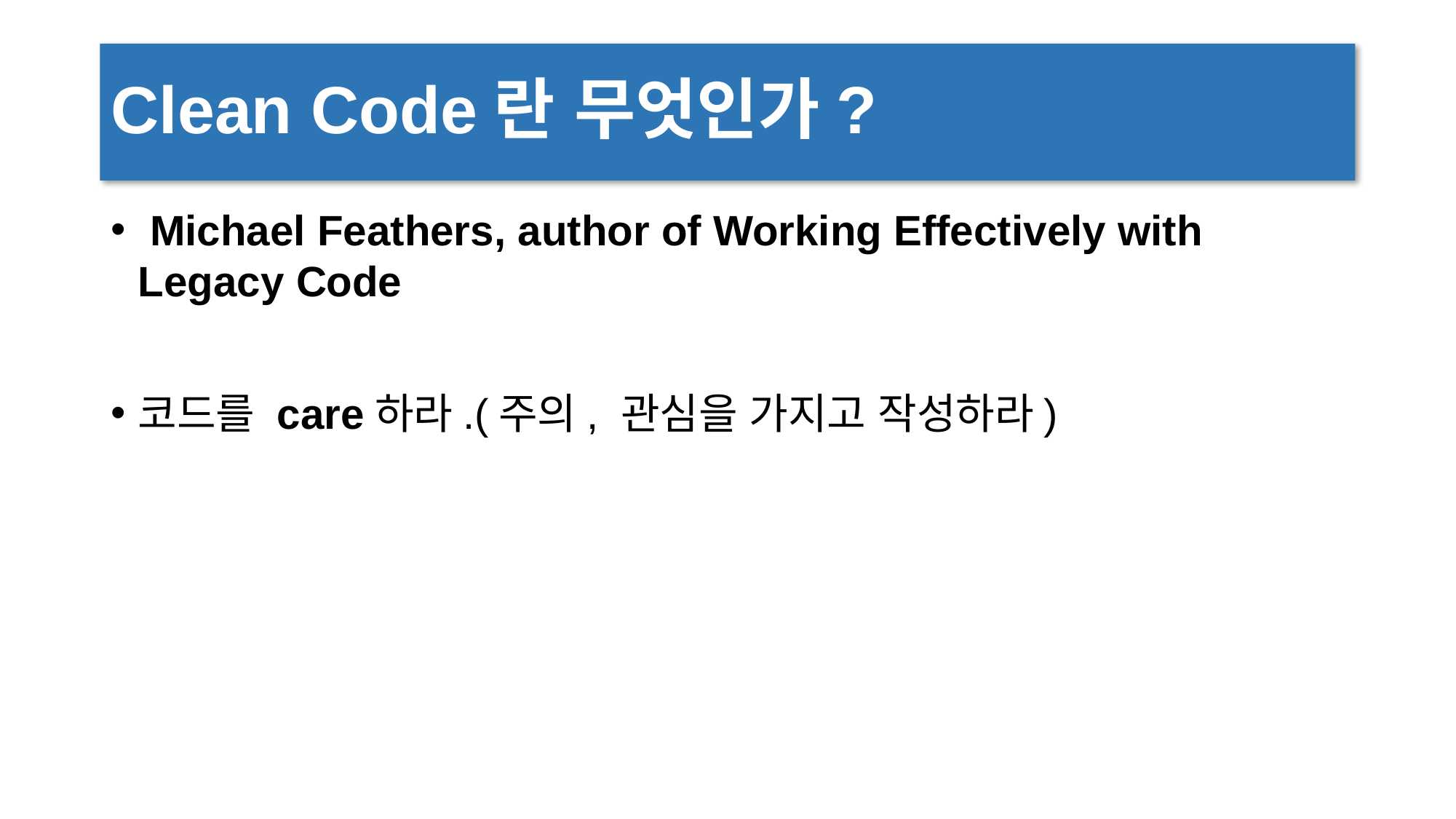

# Clean Code란 무엇인가?
 Michael Feathers, author of Working Effectively with Legacy Code

코드를 care하라.(주의, 관심을 가지고 작성하라)